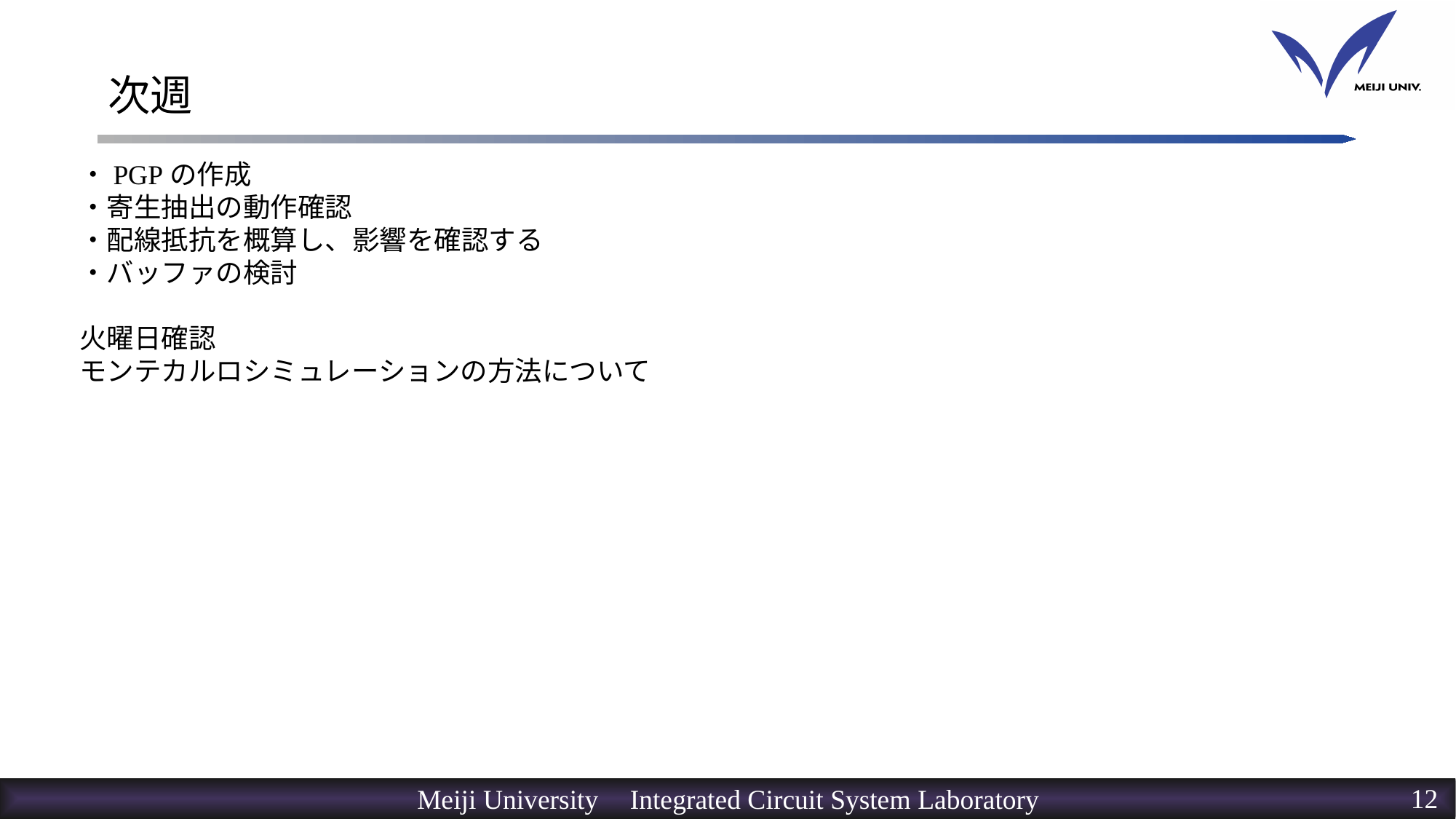

# 次週
・PGPの作成
・寄生抽出の動作確認
・配線抵抗を概算し、影響を確認する
・バッファの検討

火曜日確認
モンテカルロシミュレーションの方法について